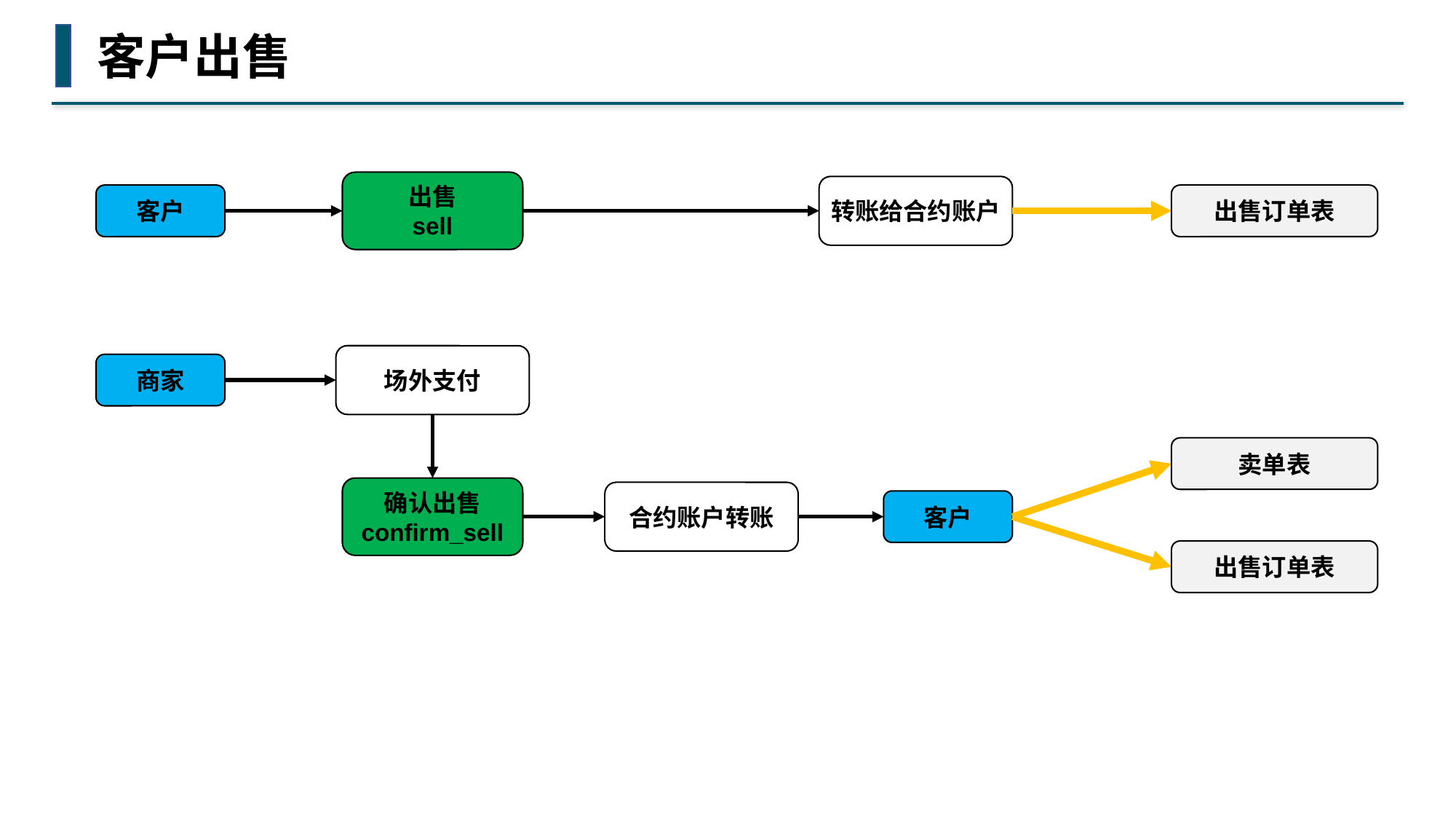

客户出售

出售
sell
转账给合约账户
客户
出售订单表
场外支付
商家
卖单表
出售订单表
确认出售
confirm_sell
合约账户转账
客户